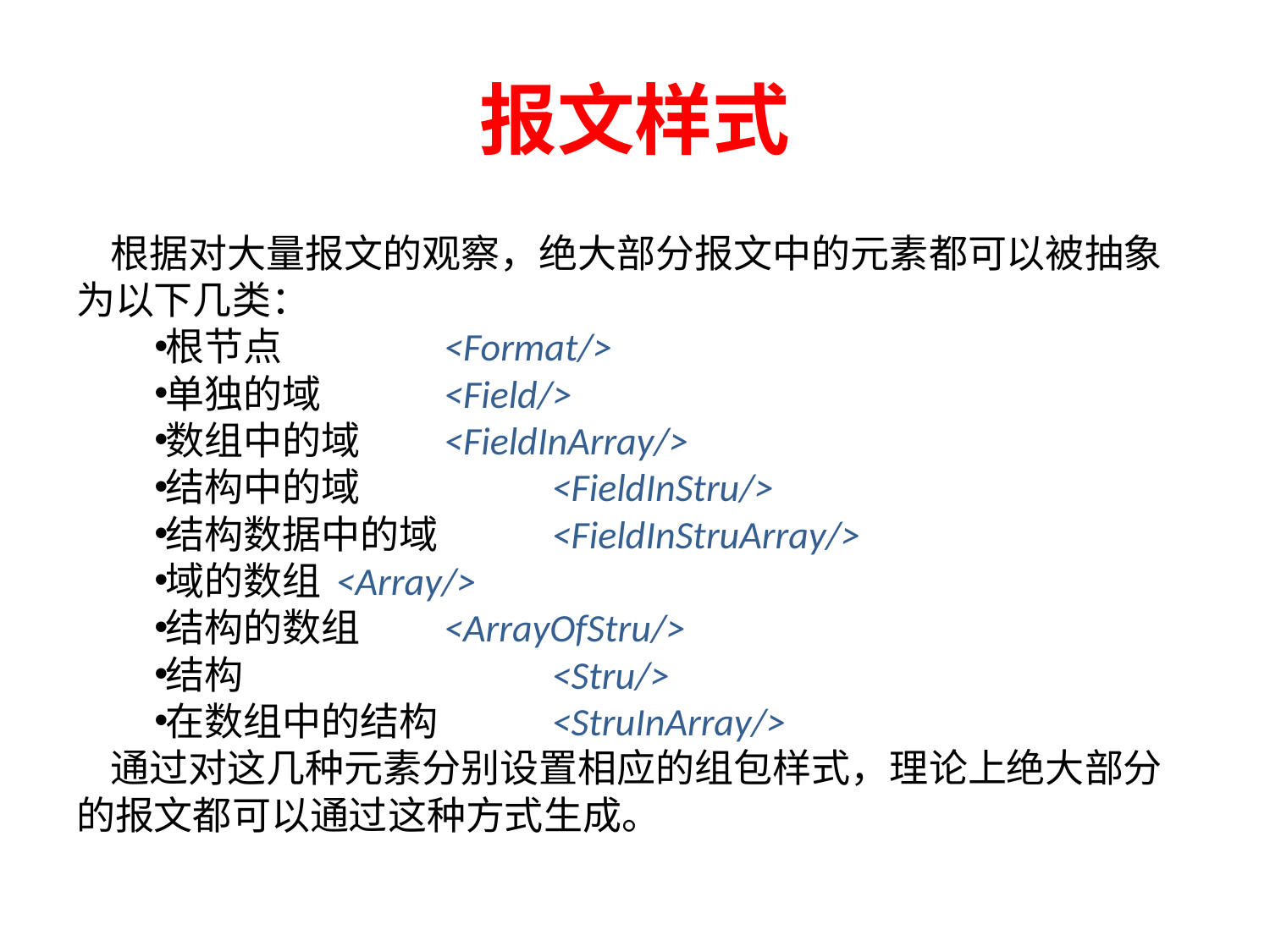

# 报文样式
根据对大量报文的观察，绝大部分报文中的元素都可以被抽象为以下几类：
根节点    	 		<Format/>
单独的域   		<Field/>
数组中的域   		<FieldInArray/>
结构中的域 	 	<FieldInStru/>
结构数据中的域 	<FieldInStruArray/>
域的数组 		<Array/>
结构的数组 		<ArrayOfStru/>
结构                   	 	<Stru/>
在数组中的结构 	<StruInArray/>
通过对这几种元素分别设置相应的组包样式，理论上绝大部分的报文都可以通过这种方式生成。